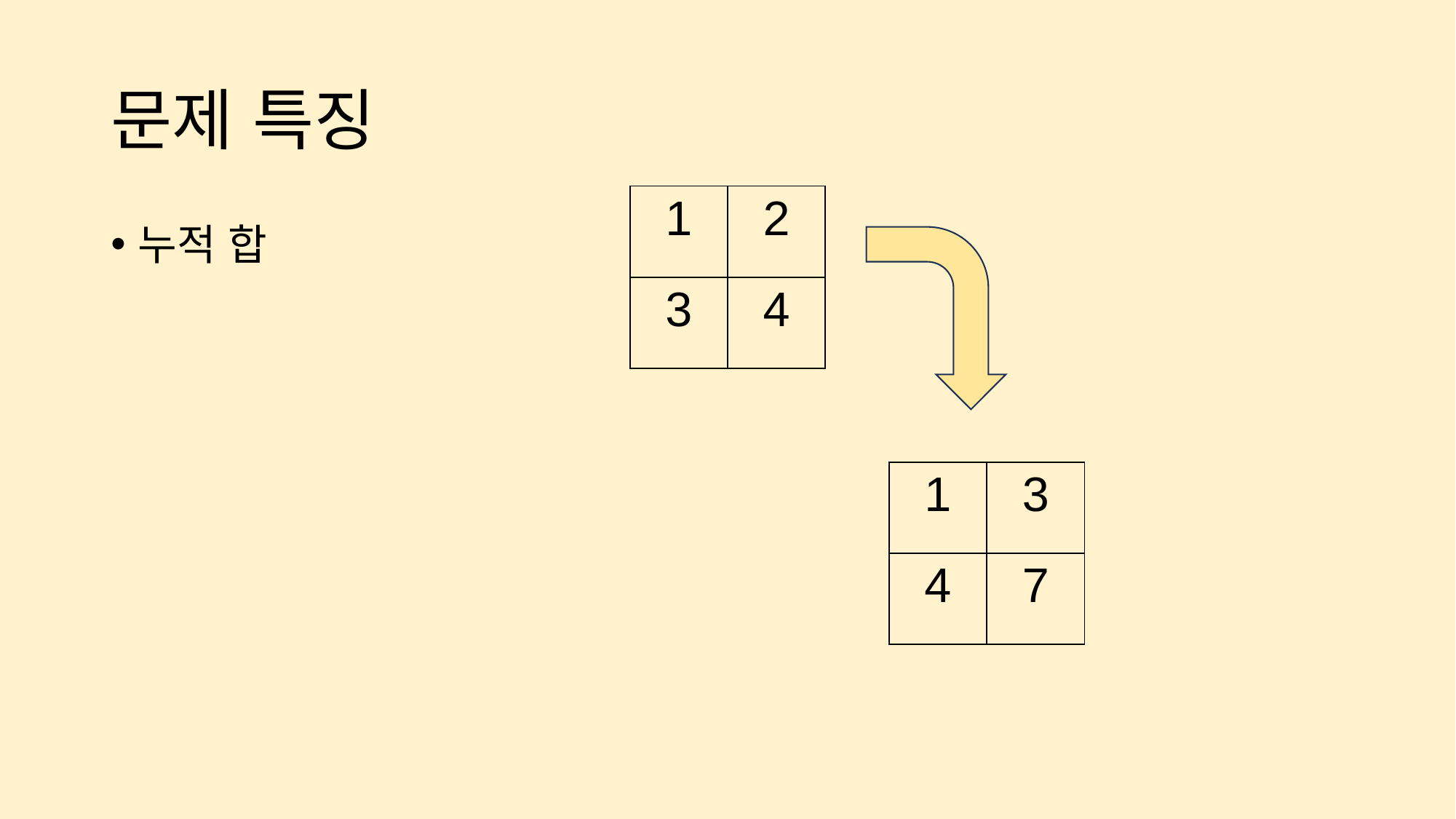

# 문제 특징
| 1 | 2 |
| --- | --- |
| 3 | 4 |
누적 합

| 1 | 3 |
| --- | --- |
| 4 | 7 |